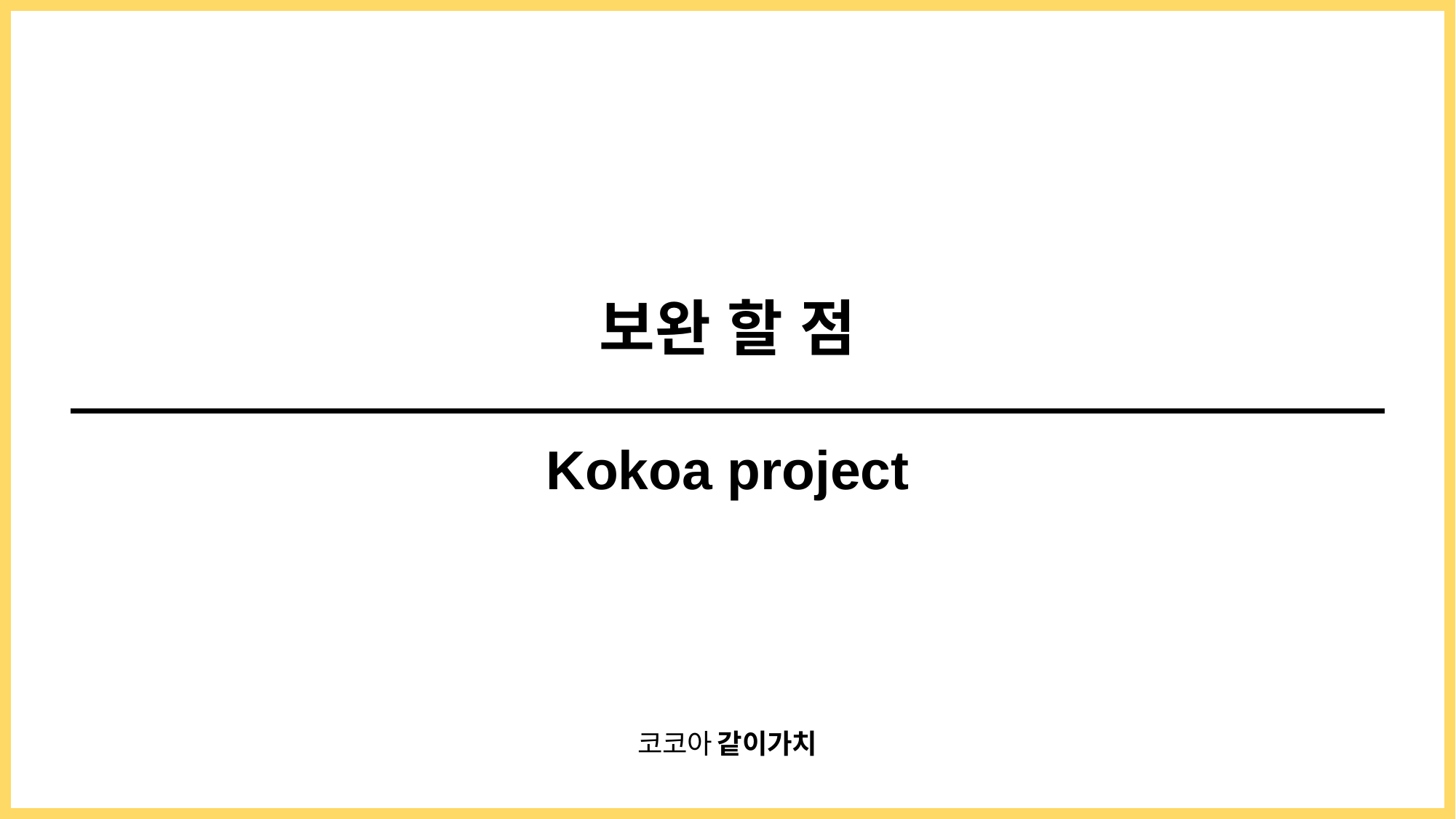

#
보완 할 점
Kokoa project

코코아 같이가치